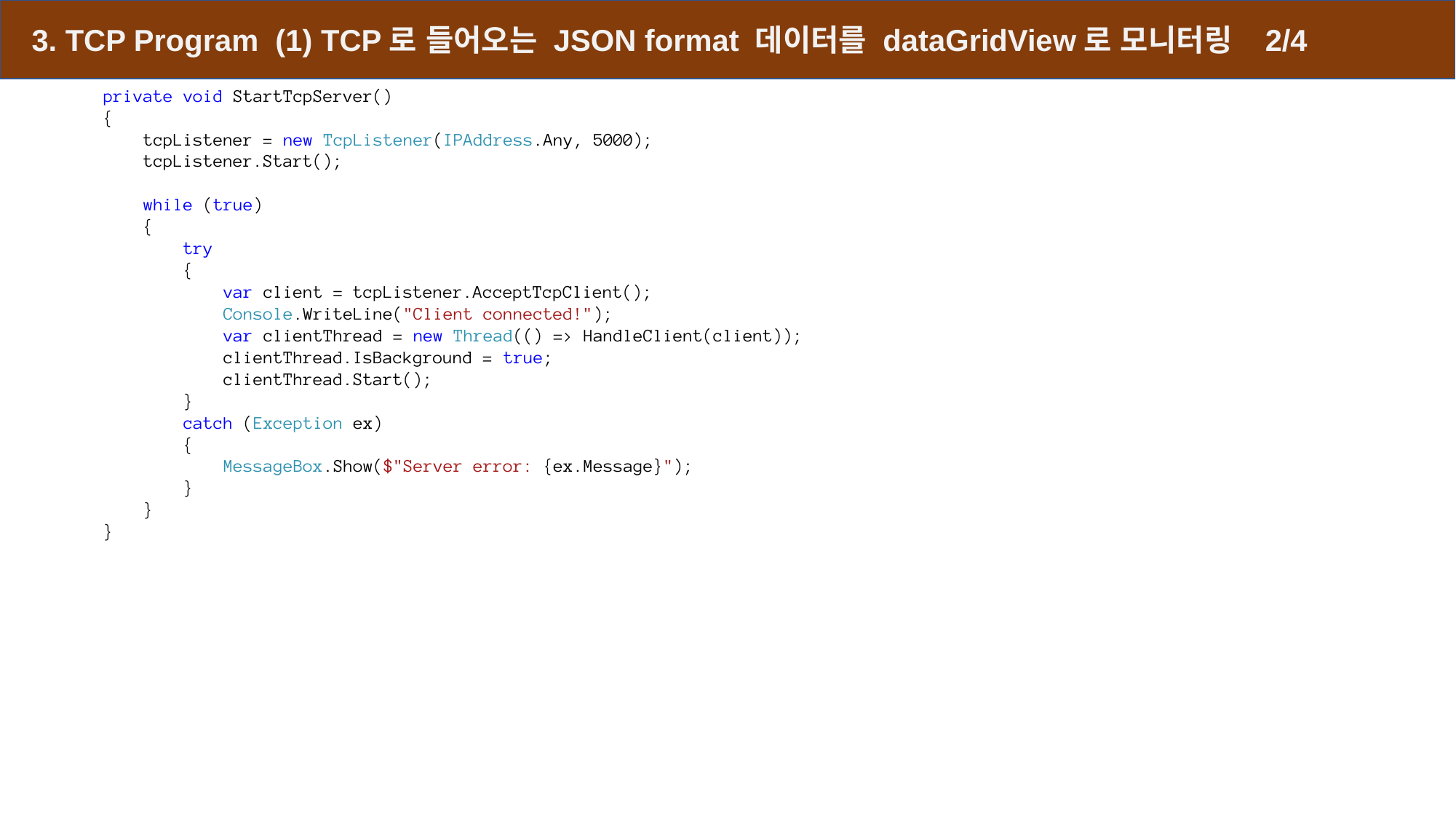

3. TCP Program  (1) TCP로 들어오는 JSON format 데이터를 dataGridView로 모니터링   2/4
        private void StartTcpServer()
        {
            tcpListener = new TcpListener(IPAddress.Any, 5000);
            tcpListener.Start();

            while (true)
            {
                try
                {
                    var client = tcpListener.AcceptTcpClient();
                    Console.WriteLine("Client connected!");
                    var clientThread = new Thread(() => HandleClient(client));
                    clientThread.IsBackground = true;
                    clientThread.Start();
                }
                catch (Exception ex)
                {
                    MessageBox.Show($"Server error: {ex.Message}");
                }
            }
        }